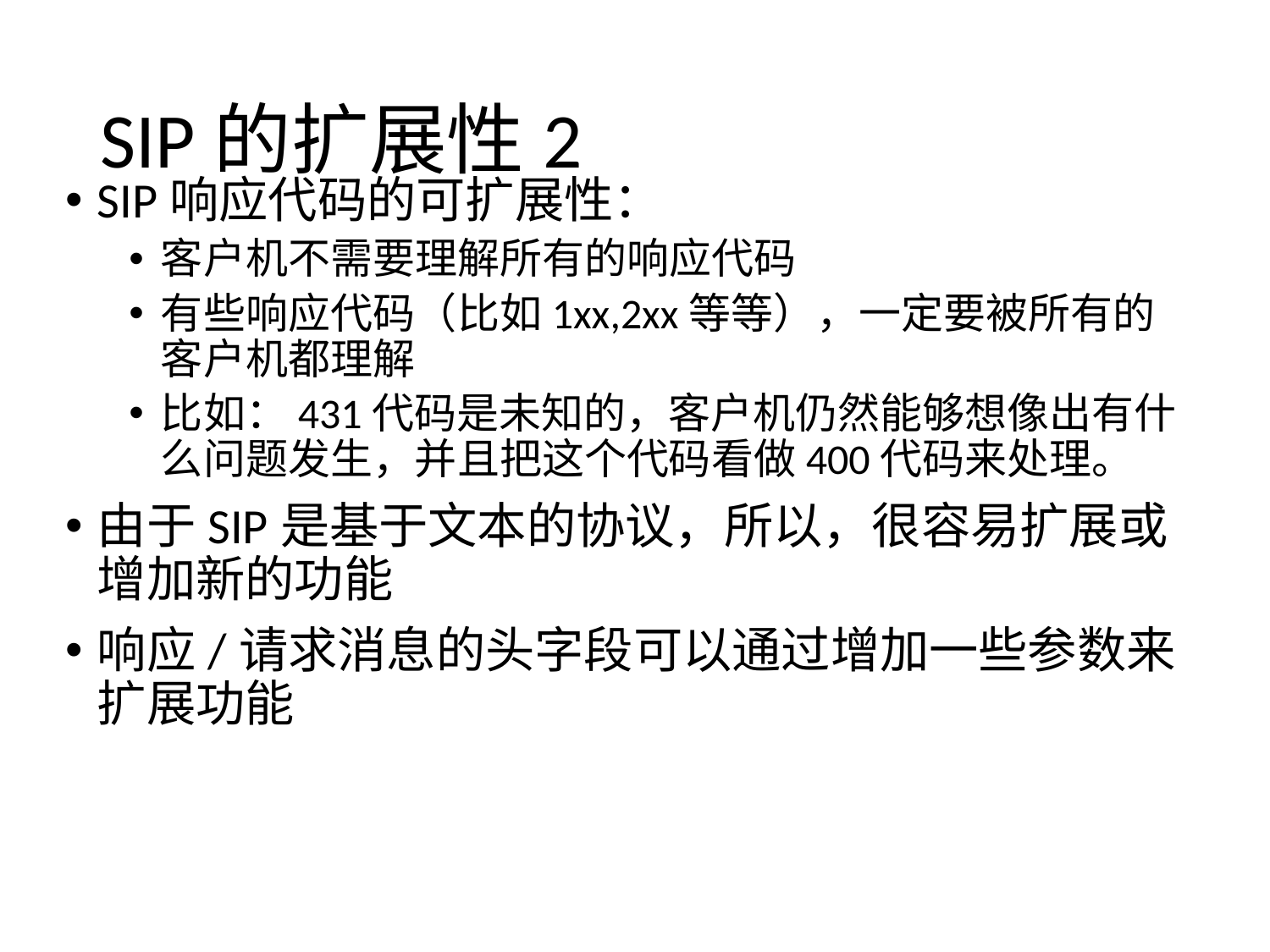

# SIP的扩展性2
SIP响应代码的可扩展性：
客户机不需要理解所有的响应代码
有些响应代码（比如1xx,2xx等等），一定要被所有的客户机都理解
比如：431代码是未知的，客户机仍然能够想像出有什么问题发生，并且把这个代码看做400代码来处理。
由于SIP是基于文本的协议，所以，很容易扩展或增加新的功能
响应/请求消息的头字段可以通过增加一些参数来扩展功能